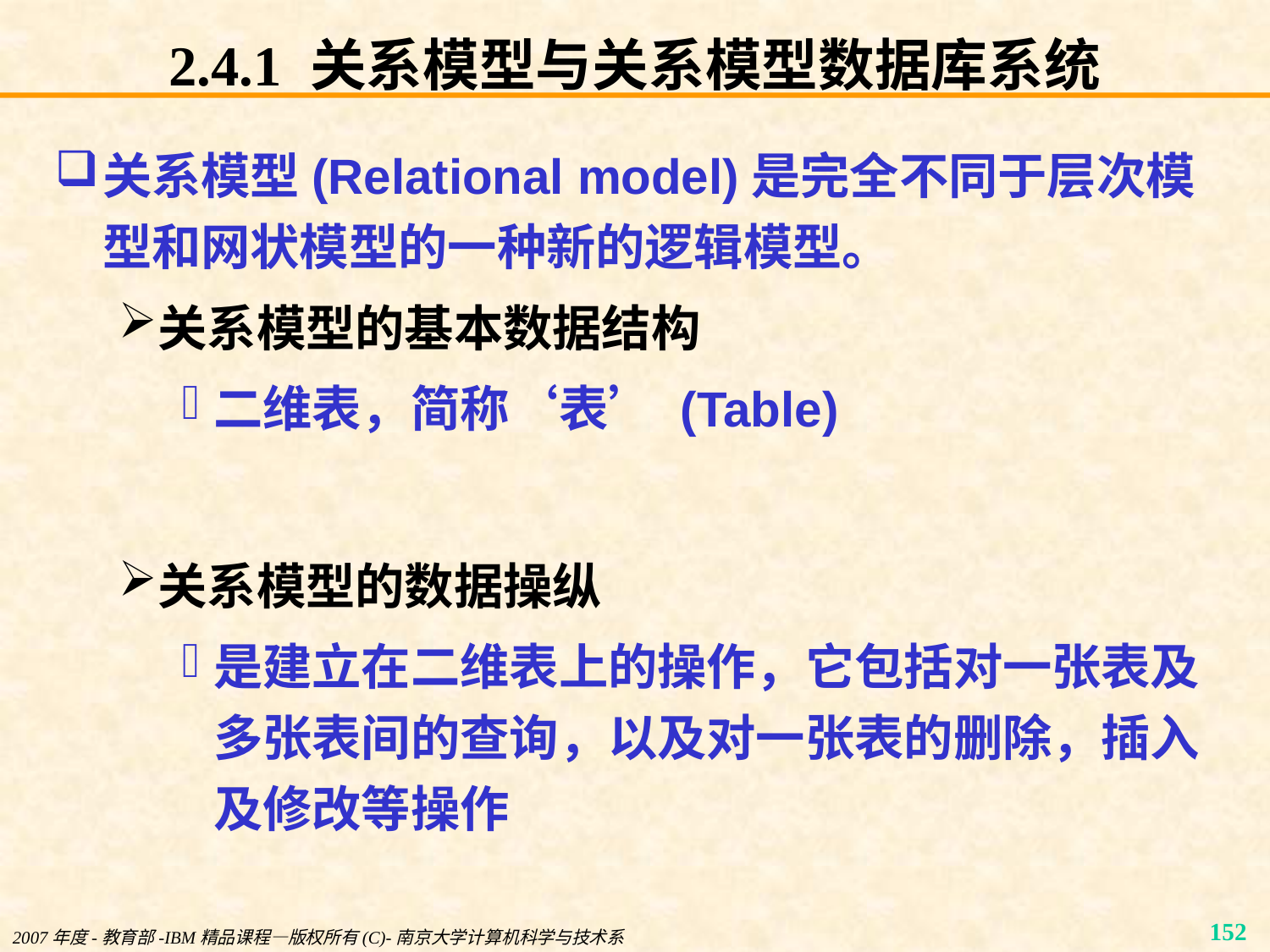

# 2.4.1 关系模型与关系模型数据库系统
关系模型(Relational model)是完全不同于层次模型和网状模型的一种新的逻辑模型。
关系模型的基本数据结构
二维表，简称‘表’ (Table)

关系模型的数据操纵
是建立在二维表上的操作，它包括对一张表及多张表间的查询，以及对一张表的删除，插入及修改等操作
152
2007年度-教育部-IBM精品课程—版权所有(C)-南京大学计算机科学与技术系